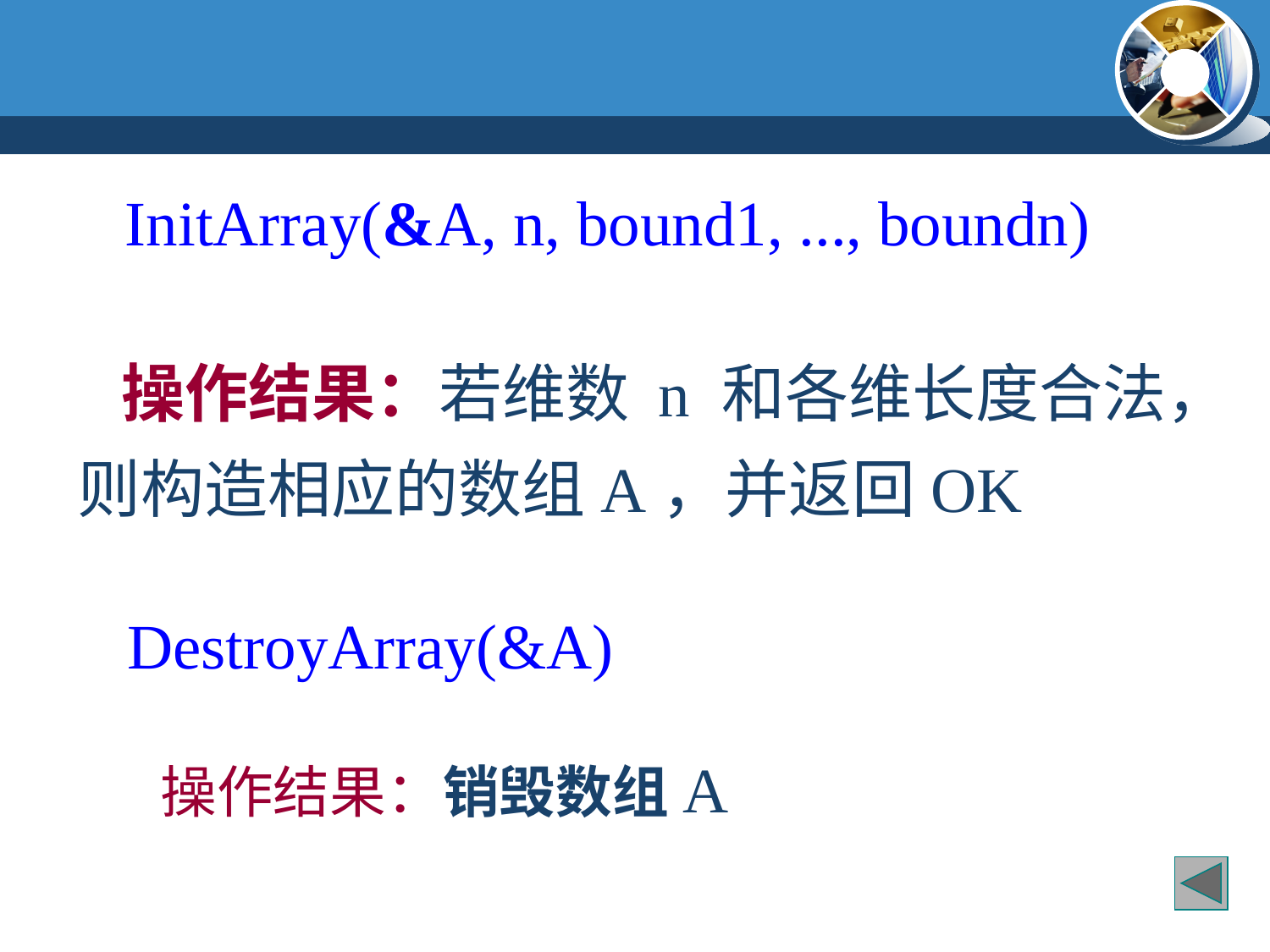

InitArray(&A, n, bound1, ..., boundn)

  操作结果：若维数 n 和各维长度合法，则构造相应的数组A，并返回OK
 DestroyArray(&A)
  操作结果：销毁数组A